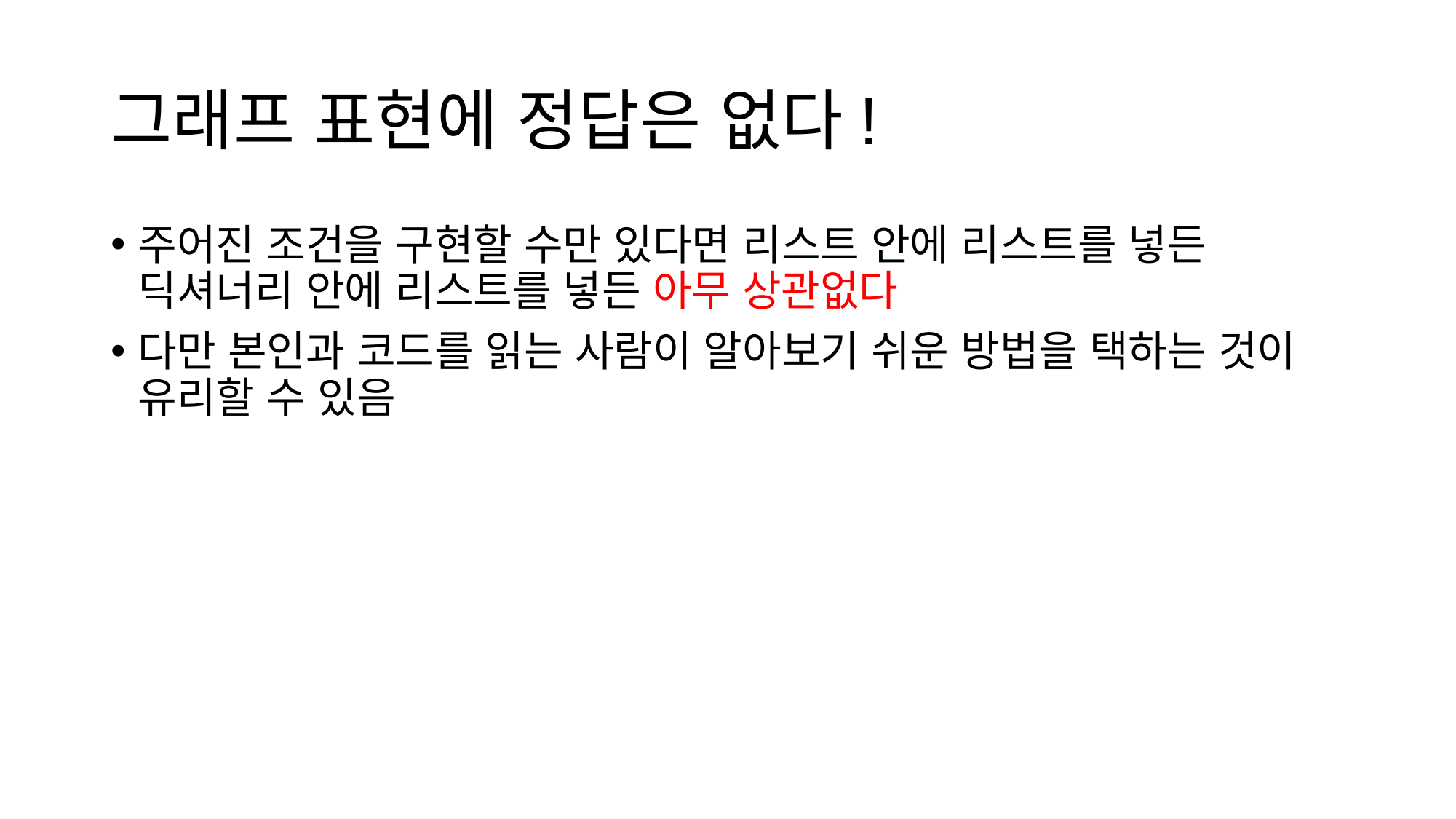

# 그래프 표현에 정답은 없다!
주어진 조건을 구현할 수만 있다면 리스트 안에 리스트를 넣든 딕셔너리 안에 리스트를 넣든 아무 상관없다
다만 본인과 코드를 읽는 사람이 알아보기 쉬운 방법을 택하는 것이 유리할 수 있음